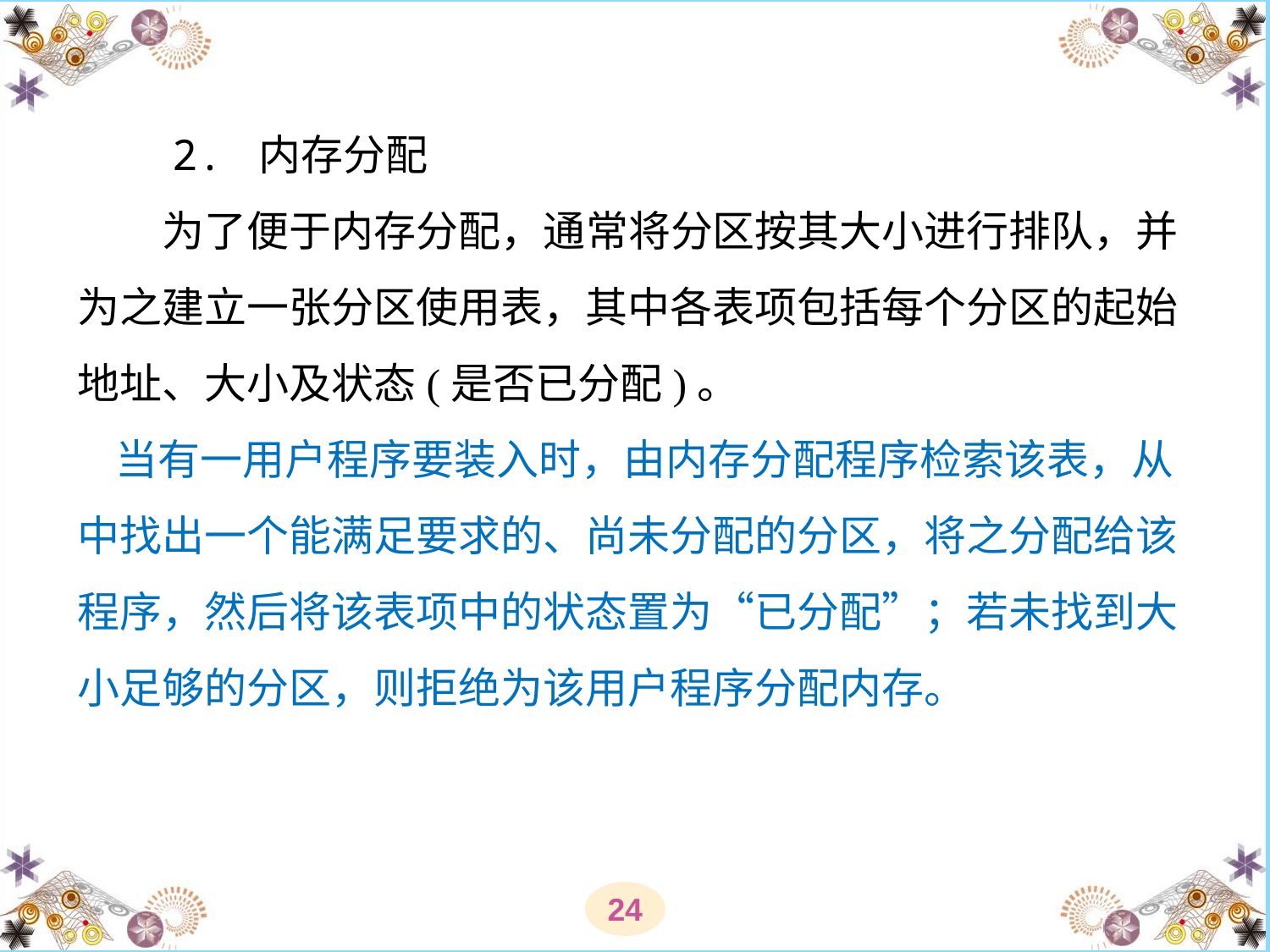

# 2. 内存分配 　　为了便于内存分配，通常将分区按其大小进行排队，并为之建立一张分区使用表，其中各表项包括每个分区的起始地址、大小及状态(是否已分配)。 当有一用户程序要装入时，由内存分配程序检索该表，从中找出一个能满足要求的、尚未分配的分区，将之分配给该程序，然后将该表项中的状态置为“已分配”；若未找到大小足够的分区，则拒绝为该用户程序分配内存。